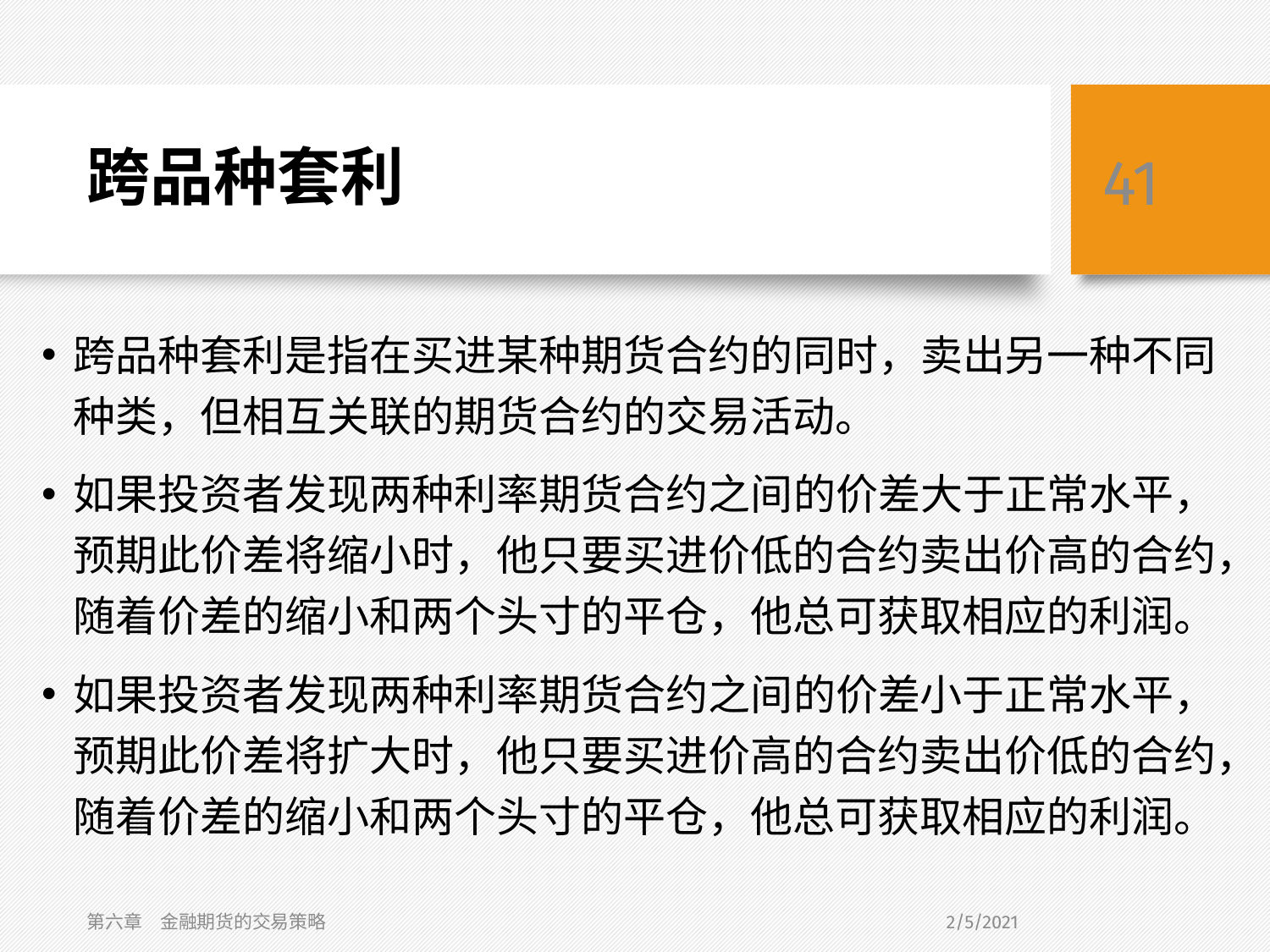

# 跨品种套利
41
跨品种套利是指在买进某种期货合约的同时，卖出另一种不同种类，但相互关联的期货合约的交易活动。
如果投资者发现两种利率期货合约之间的价差大于正常水平，预期此价差将缩小时，他只要买进价低的合约卖出价高的合约，随着价差的缩小和两个头寸的平仓，他总可获取相应的利润。
如果投资者发现两种利率期货合约之间的价差小于正常水平，预期此价差将扩大时，他只要买进价高的合约卖出价低的合约，随着价差的缩小和两个头寸的平仓，他总可获取相应的利润。
2/5/2021
第六章　金融期货的交易策略